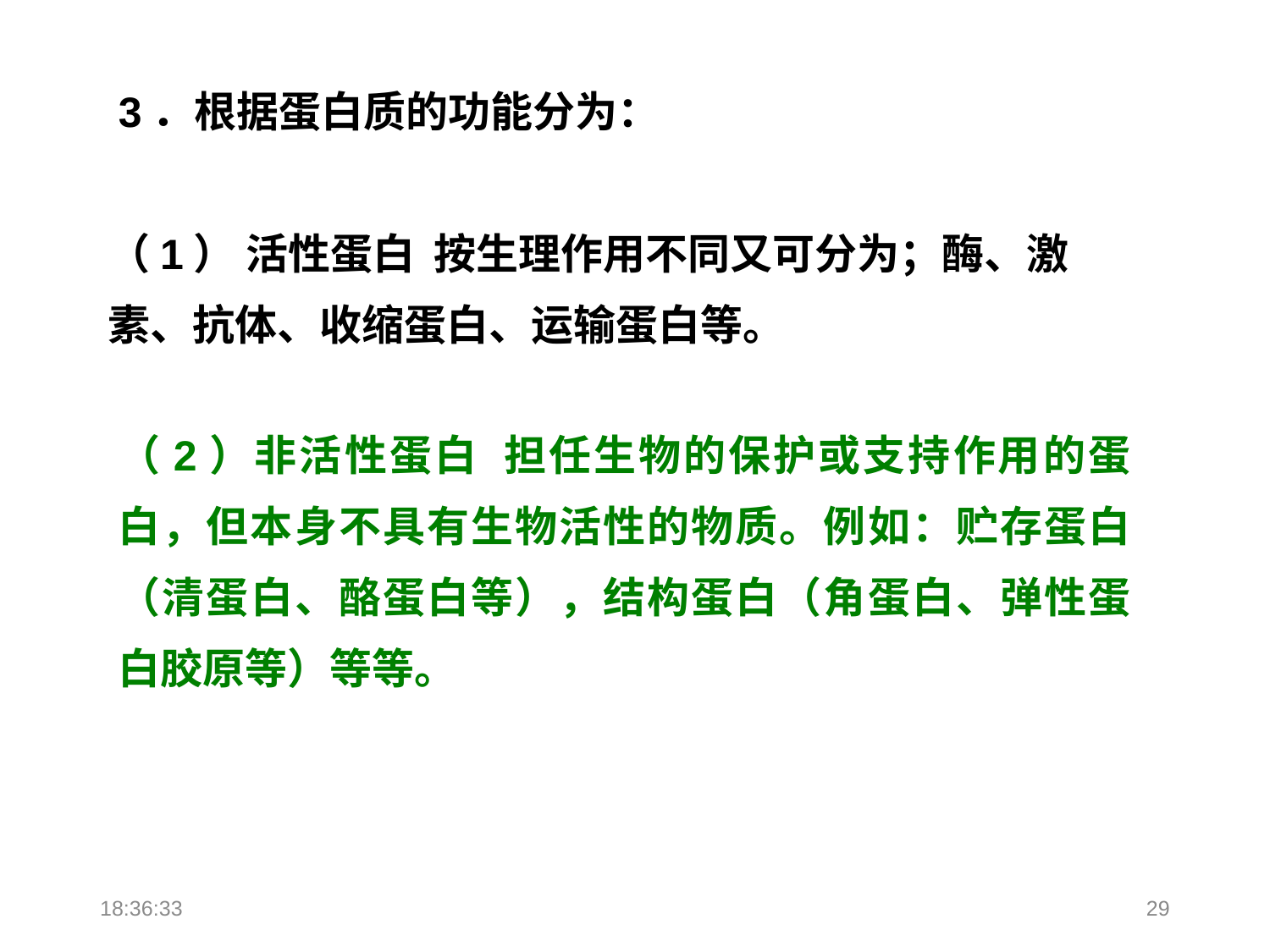

3．根据蛋白质的功能分为：
（1） 活性蛋白  按生理作用不同又可分为；酶、激素、抗体、收缩蛋白、运输蛋白等。
（2）非活性蛋白  担任生物的保护或支持作用的蛋白，但本身不具有生物活性的物质。例如：贮存蛋白（清蛋白、酪蛋白等），结构蛋白（角蛋白、弹性蛋白胶原等）等等。

18:36:33
29